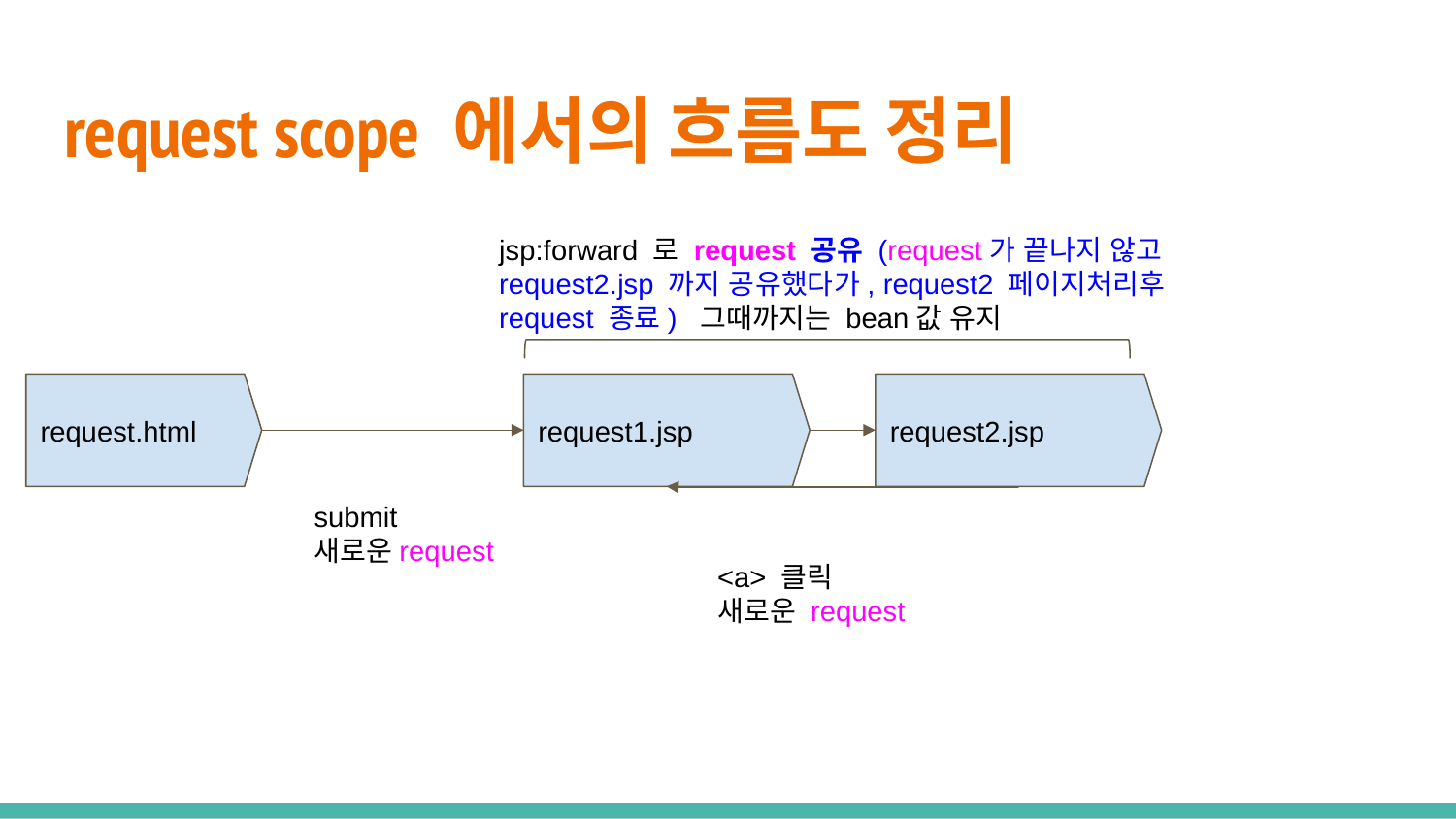

# request scope 에서의 흐름도 정리

jsp:forward 로 request 공유 (request가 끝나지 않고 request2.jsp 까지 공유했다가, request2 페이지처리후 request 종료)  그때까지는 bean값 유지
request.html
request1.jsp
request2.jsp
submit
새로운request
<a> 클릭
새로운 request